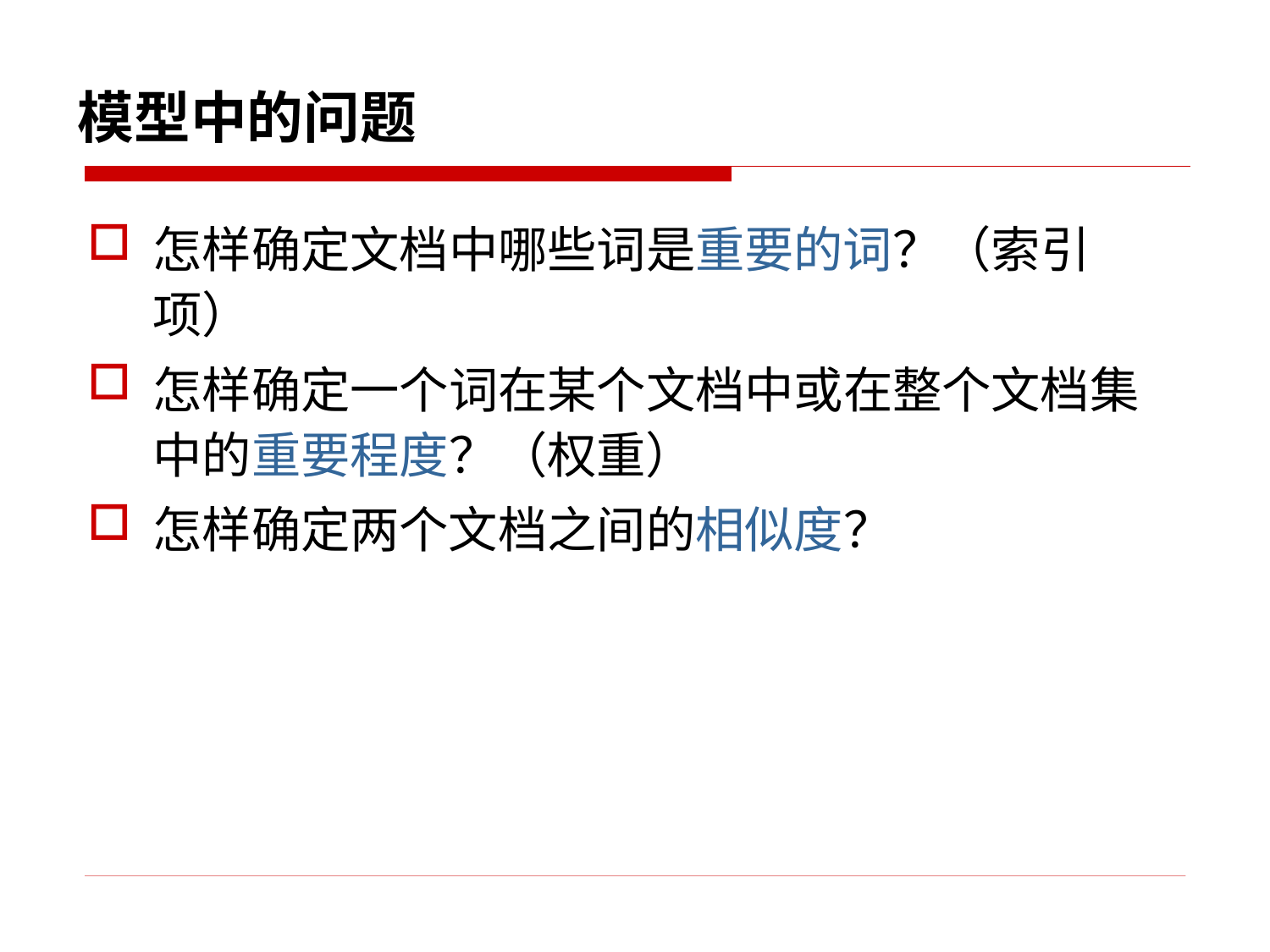

# 模型中的问题
怎样确定文档中哪些词是重要的词？（索引项）
怎样确定一个词在某个文档中或在整个文档集中的重要程度？（权重）
怎样确定两个文档之间的相似度？